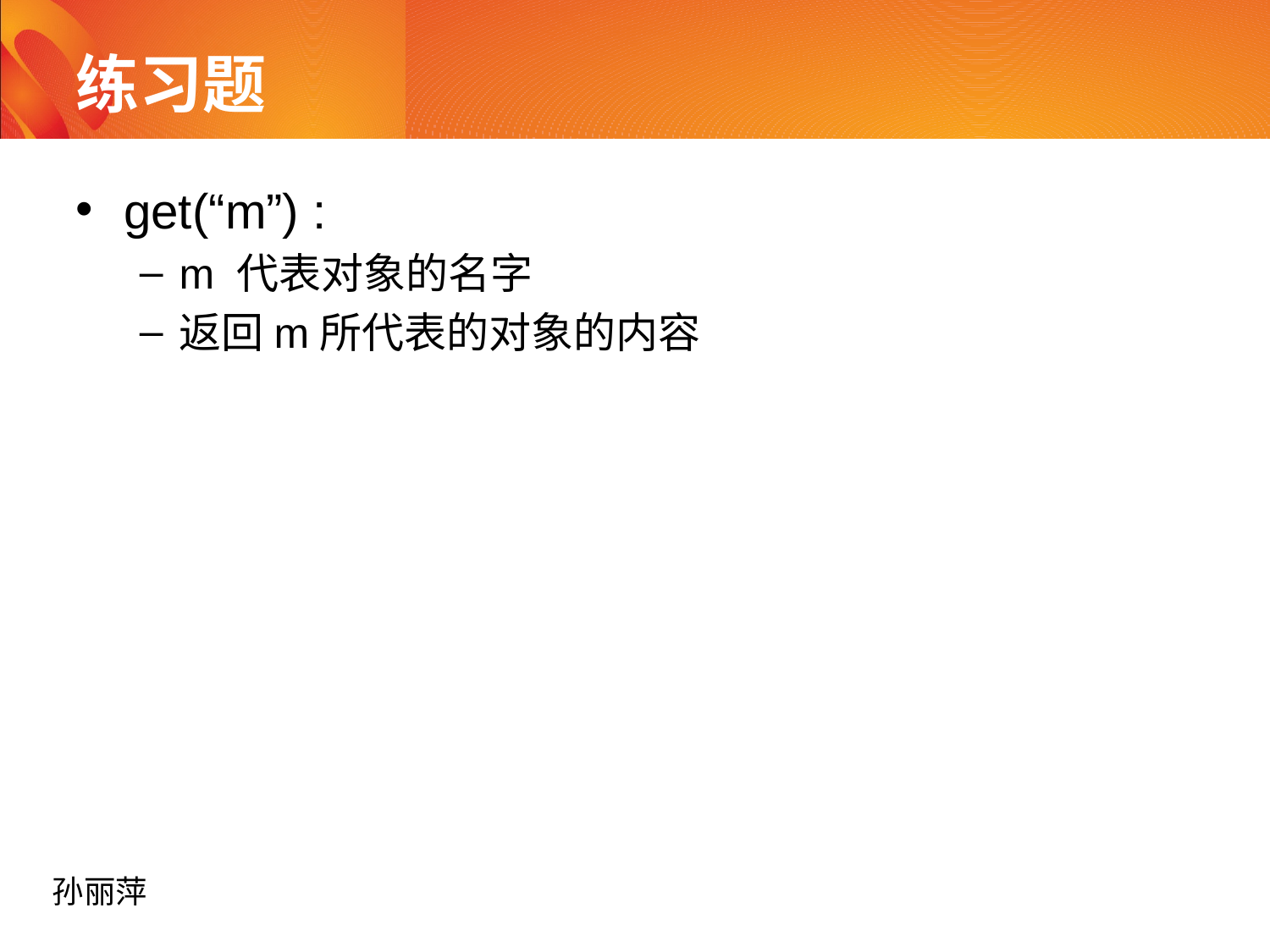

# 练习题
get(“m”) :
m 代表对象的名字
返回m所代表的对象的内容